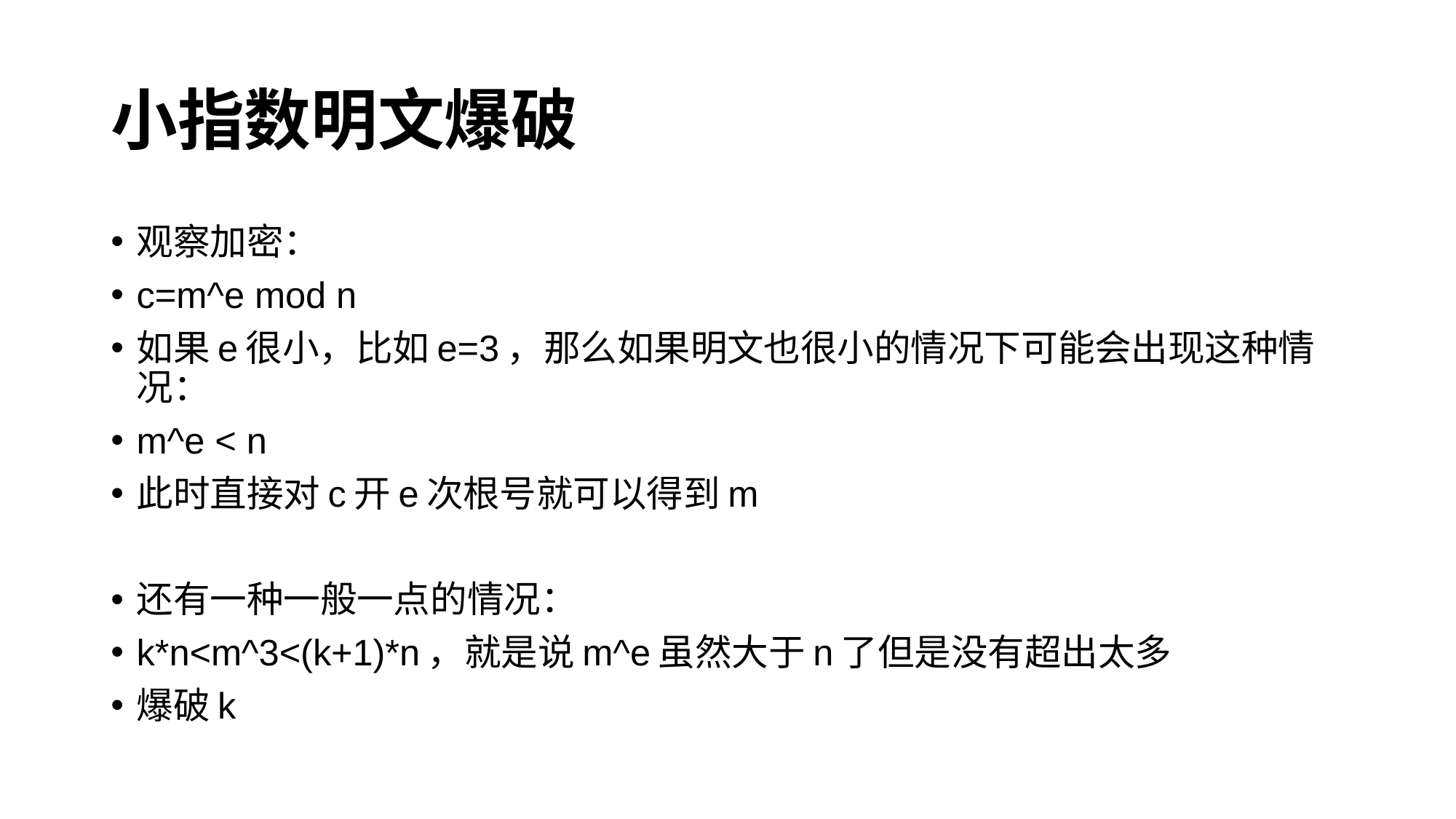

# 小指数明文爆破
观察加密：
c=m^e mod n
如果e很小，比如e=3，那么如果明文也很小的情况下可能会出现这种情况：
m^e < n
此时直接对c开e次根号就可以得到m

还有一种一般一点的情况：
k*n<m^3<(k+1)*n，就是说m^e虽然大于n了但是没有超出太多
爆破k